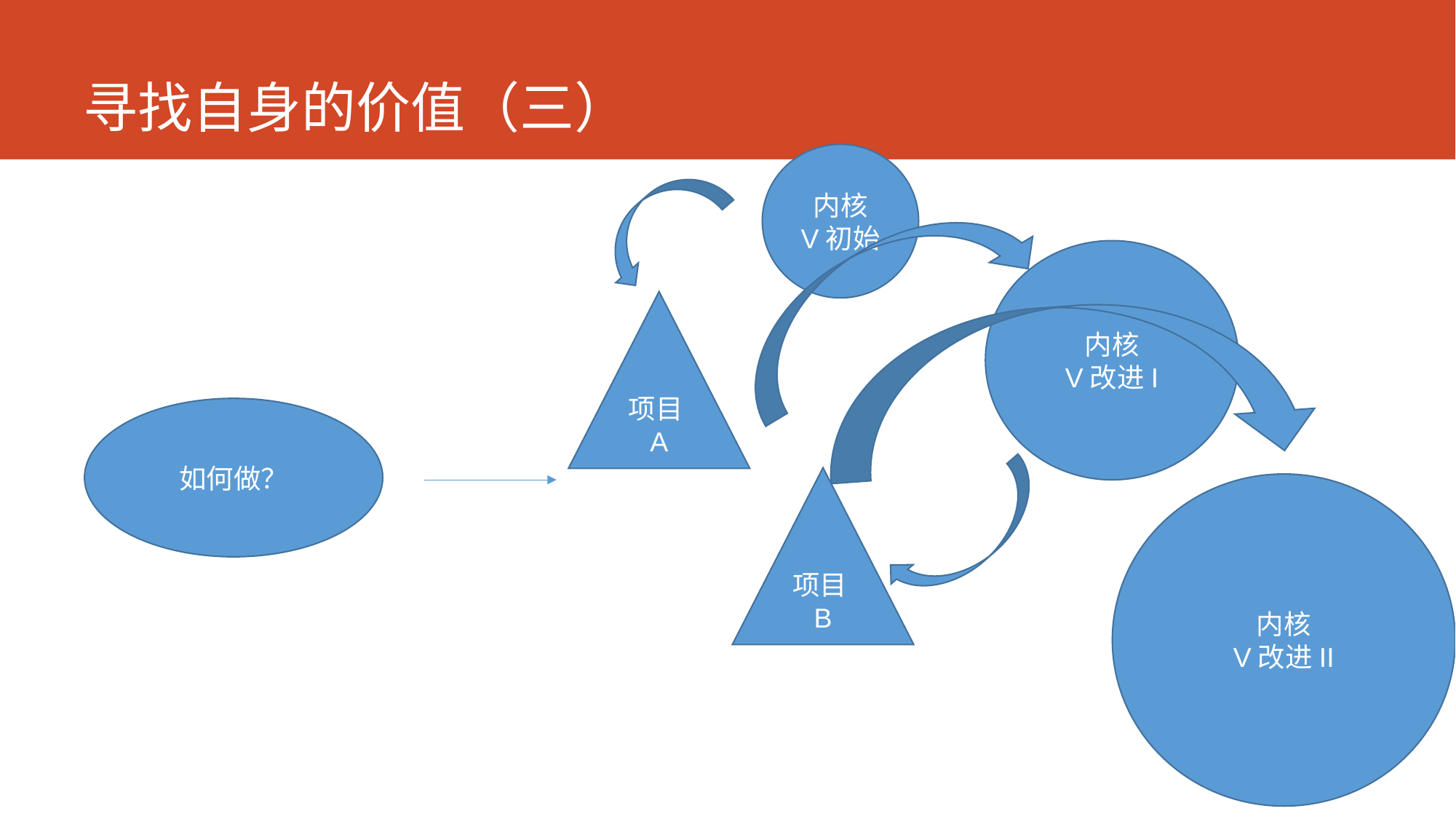

# 寻找自身的价值（三）

内核
V初始

内核
V改进I
项目A
如何做？

项目B
内核
V改进II